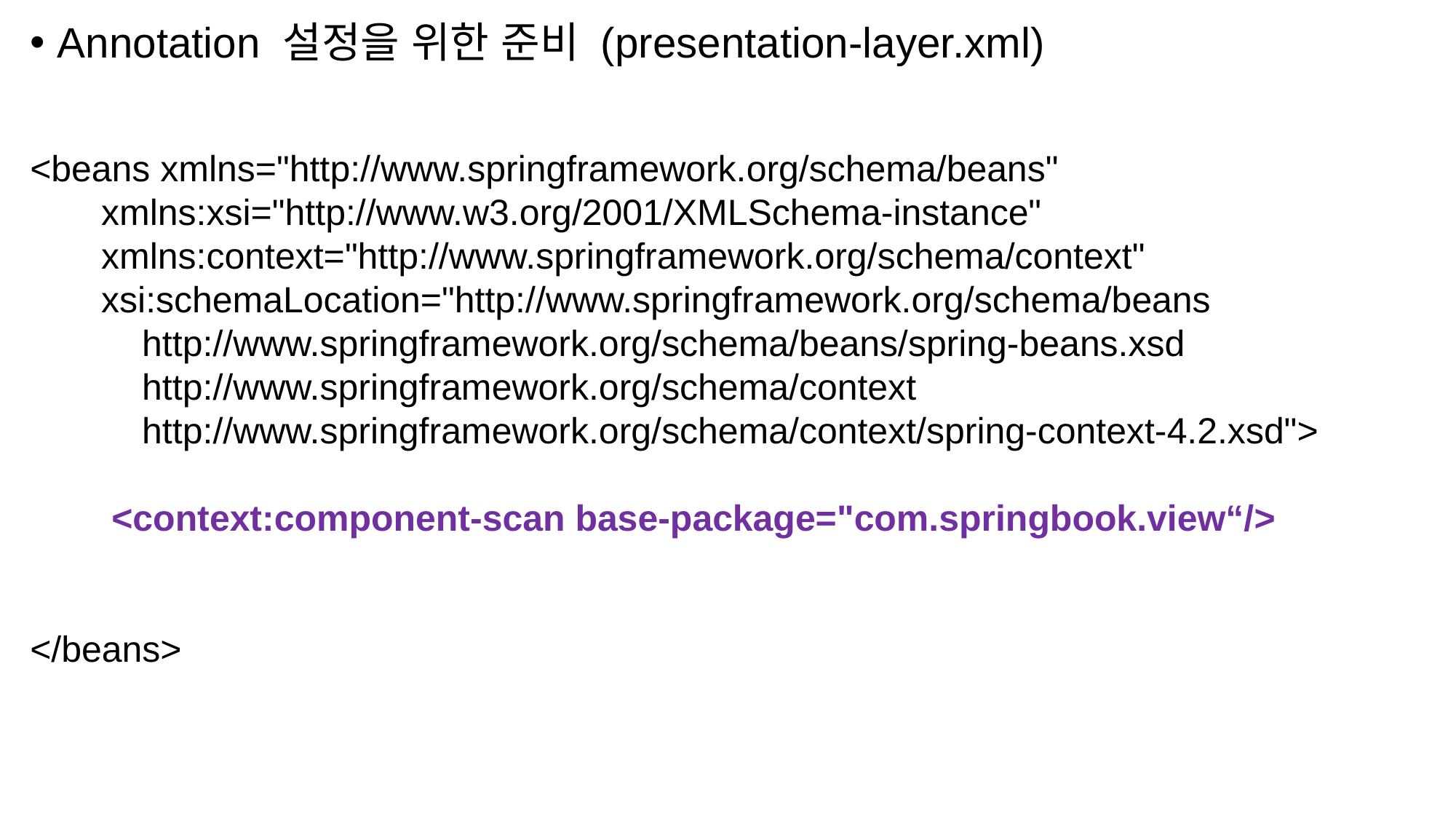

Annotation 설정을 위한 준비 (presentation-layer.xml)
<beans xmlns="http://www.springframework.org/schema/beans"
       xmlns:xsi="http://www.w3.org/2001/XMLSchema-instance"
       xmlns:context="http://www.springframework.org/schema/context"
       xsi:schemaLocation="http://www.springframework.org/schema/beans
           http://www.springframework.org/schema/beans/spring-beans.xsd
           http://www.springframework.org/schema/context
           http://www.springframework.org/schema/context/spring-context-4.2.xsd">

        <context:component-scan base-package="com.springbook.view“/>

</beans>